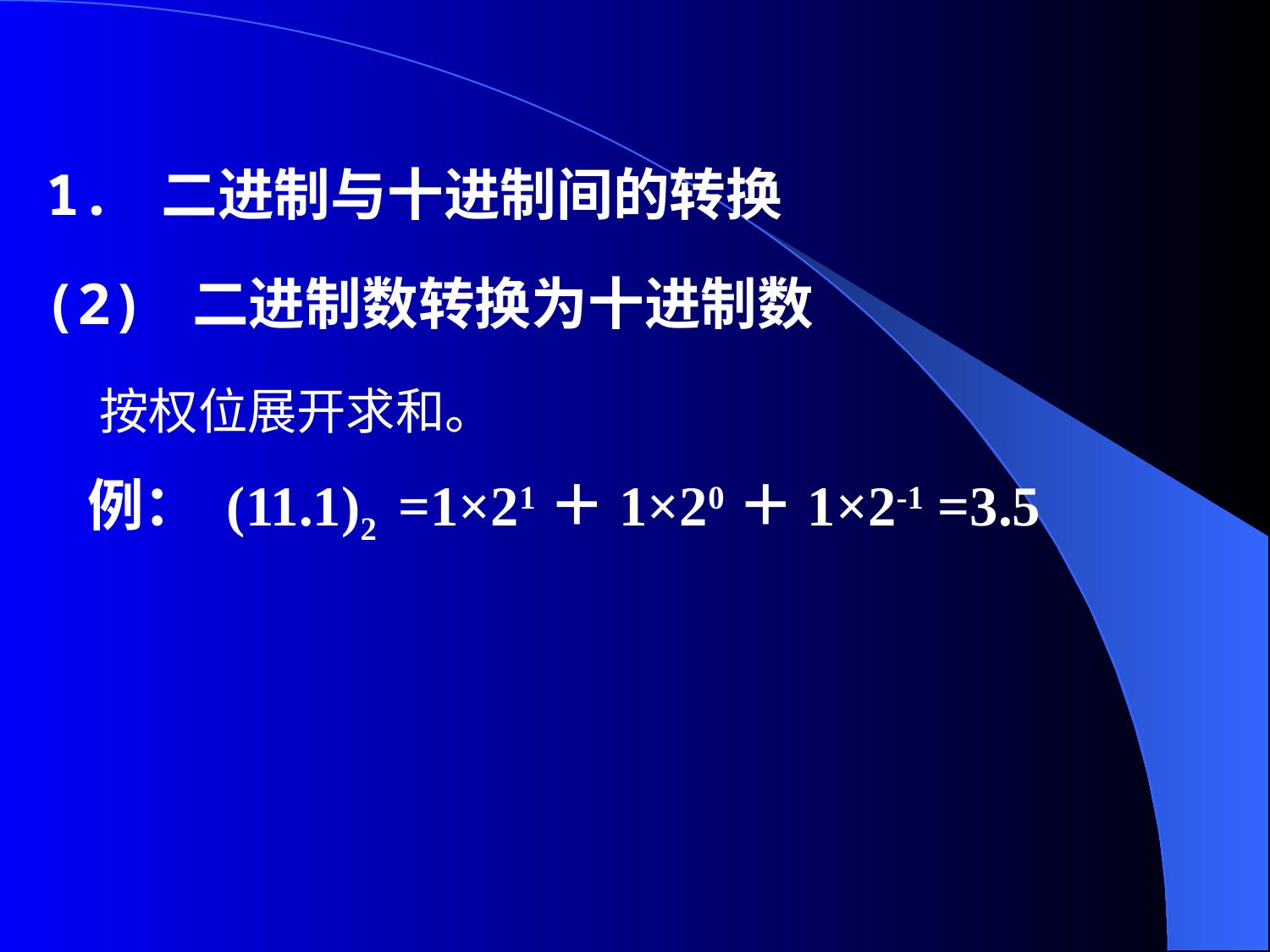

1. 二进制与十进制间的转换
(2) 二进制数转换为十进制数
按权位展开求和。
例： (11.1)2
=1×21＋1×20＋1×2-1 =3.5